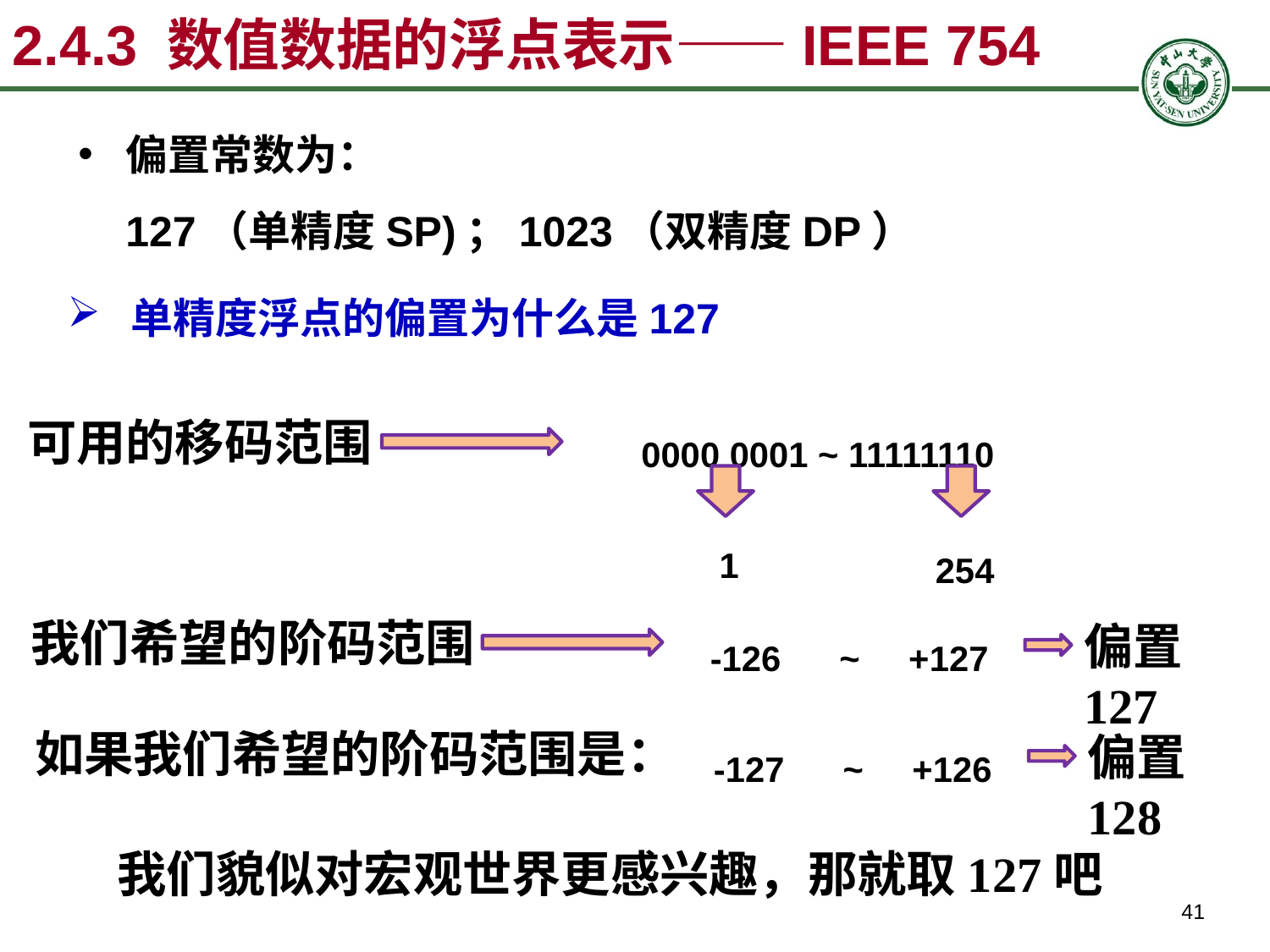

# 2.4.3 数值数据的浮点表示——IEEE 754
偏置常数为：
    127（单精度SP)；1023（双精度DP）
单精度浮点的偏置为什么是127
可用的移码范围
0000 0001 ~ 11111110

1
254
我们希望的阶码范围
      -126      ~     +127
偏置127

如果我们希望的阶码范围是：
      -127      ~     +126
偏置128

我们貌似对宏观世界更感兴趣，那就取127吧